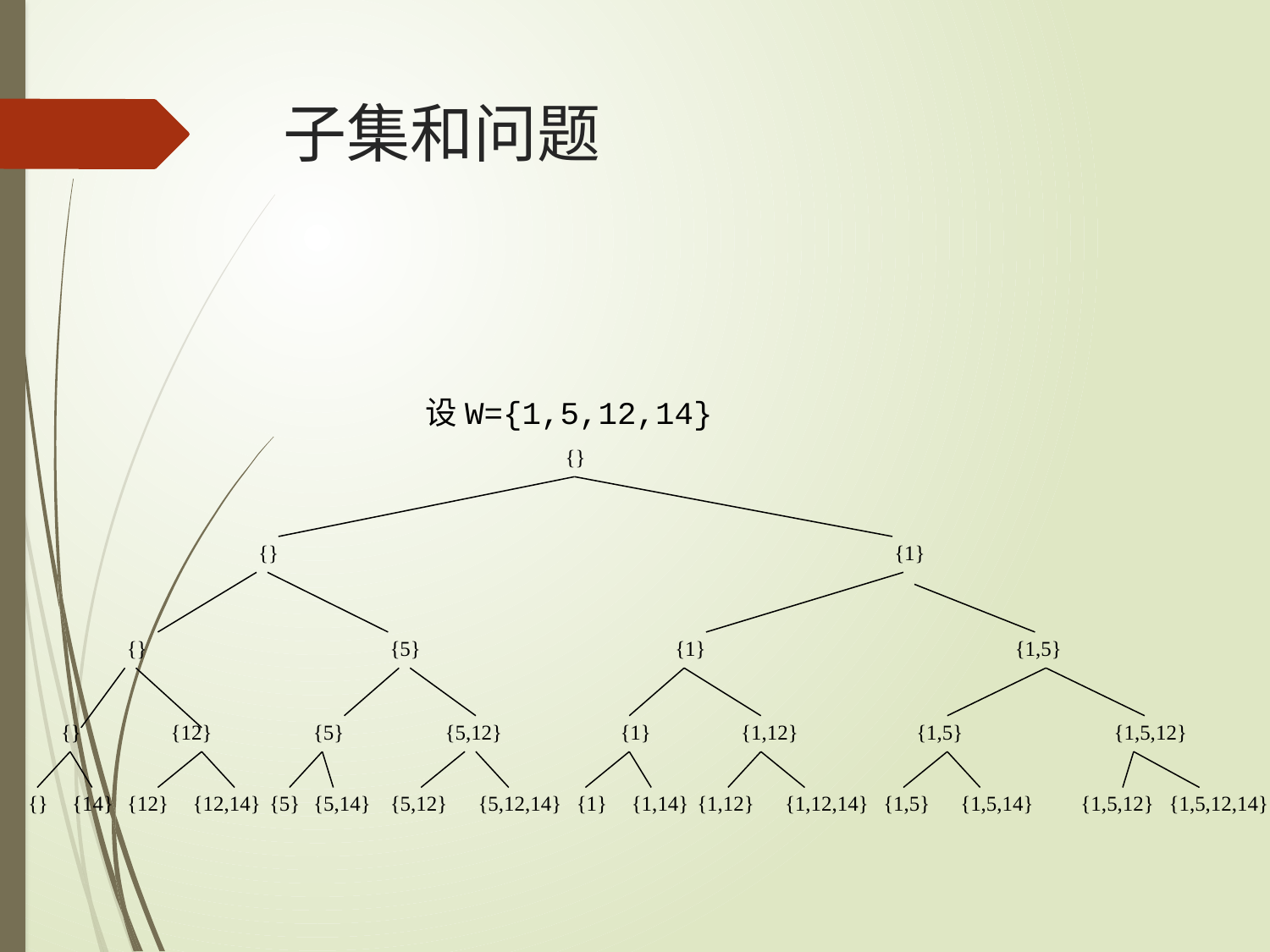

子集和问题
设W={1,5,12,14}
{}

{}
{1}

{}
{5}
{1}
{1,5}

{}
{12}
{5}
{5,12}
{1}
{1,12}
{1,5}
{1,5,12}

{}
{14}
{12}
{12,14}
{5}
{5,14}
{5,12}
{5,12,14}
{1}
{1,14}
{1,12}
{1,12,14}
{1,5}
{1,5,14}
{1,5,12}
{1,5,12,14}